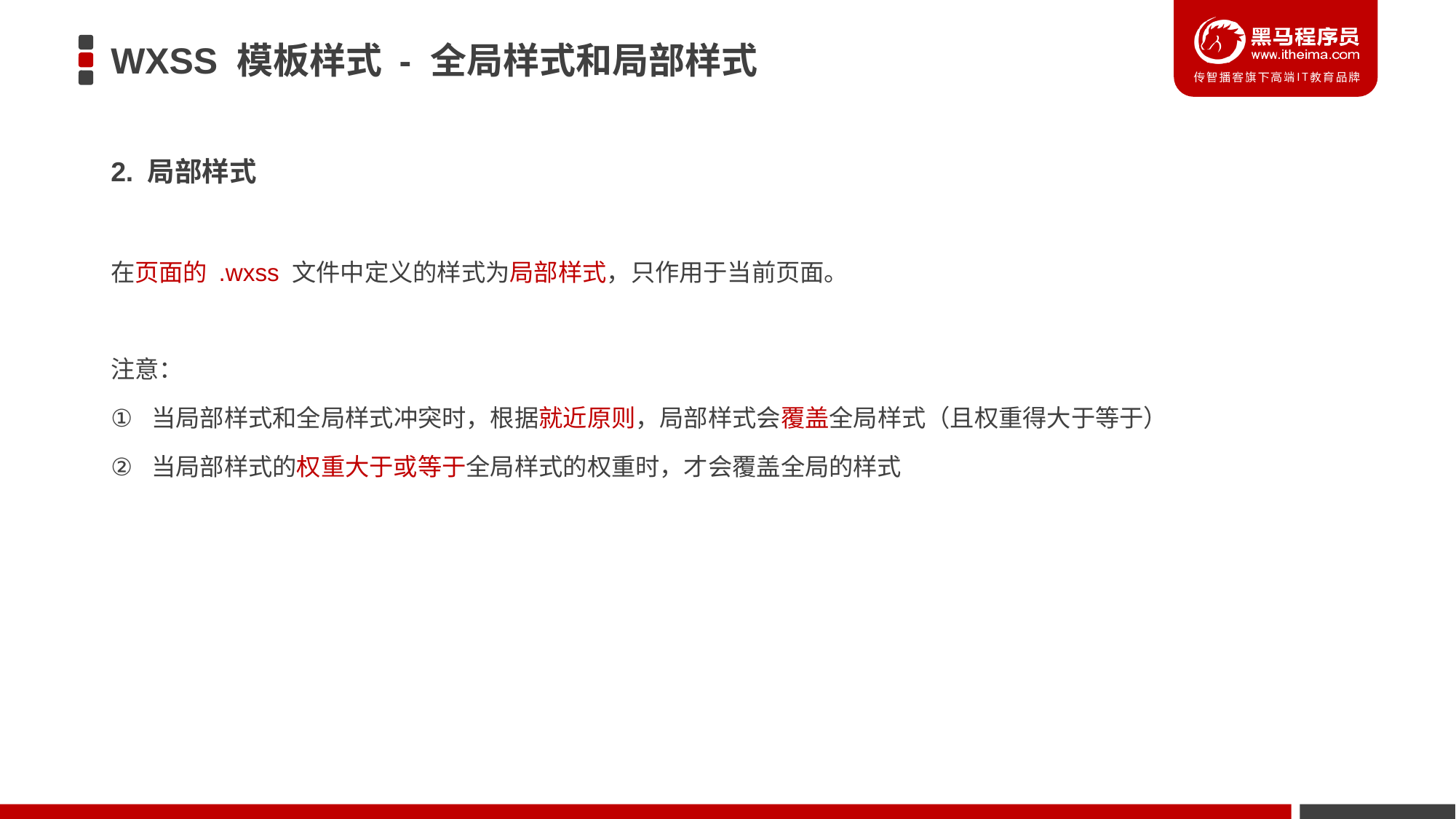

# WXSS 模板样式 - 全局样式和局部样式
2. 局部样式
在页面的 .wxss 文件中定义的样式为局部样式，只作用于当前页面。

注意：
当局部样式和全局样式冲突时，根据就近原则，局部样式会覆盖全局样式（且权重得大于等于）
当局部样式的权重大于或等于全局样式的权重时，才会覆盖全局的样式